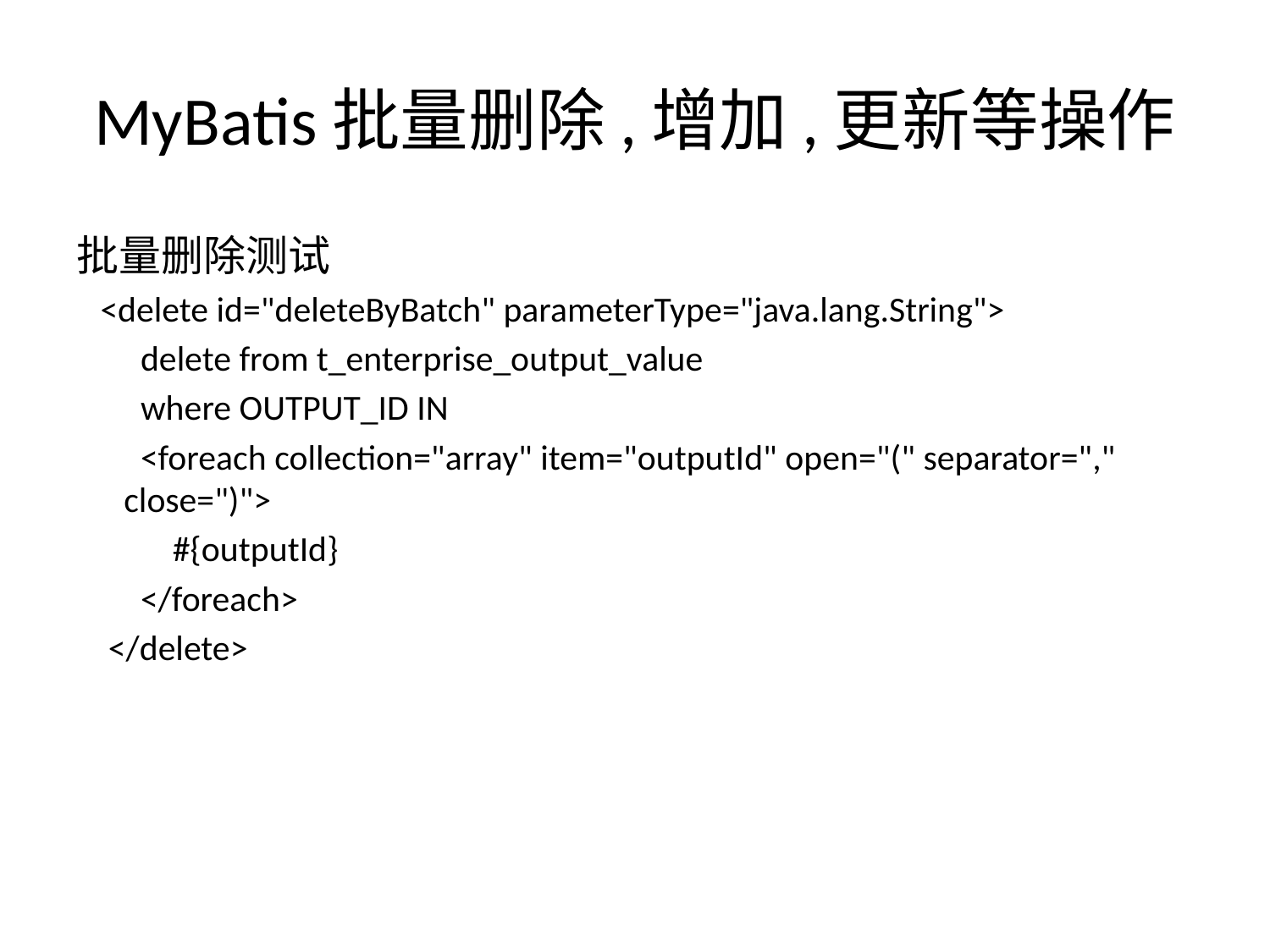

# MyBatis批量删除,增加,更新等操作
批量删除测试
   <delete id="deleteByBatch" parameterType="java.lang.String">
        delete from t_enterprise_output_value
        where OUTPUT_ID IN
        <foreach collection="array" item="outputId" open="(" separator="," close=")">
            #{outputId}
        </foreach>
    </delete>